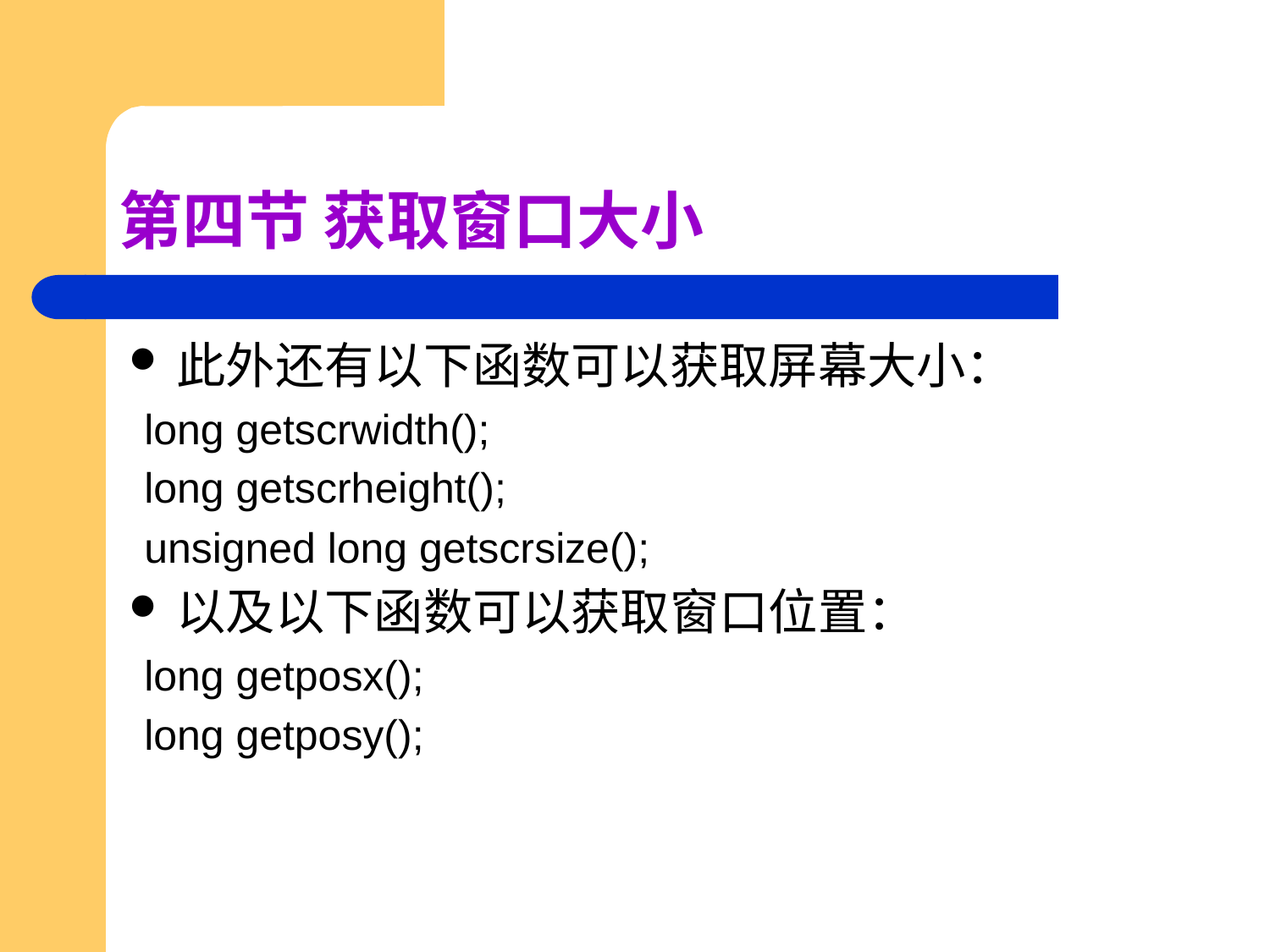

# 第四节 获取窗口大小
此外还有以下函数可以获取屏幕大小：
long getscrwidth();
long getscrheight();
unsigned long getscrsize();
以及以下函数可以获取窗口位置：
long getposx();
long getposy();